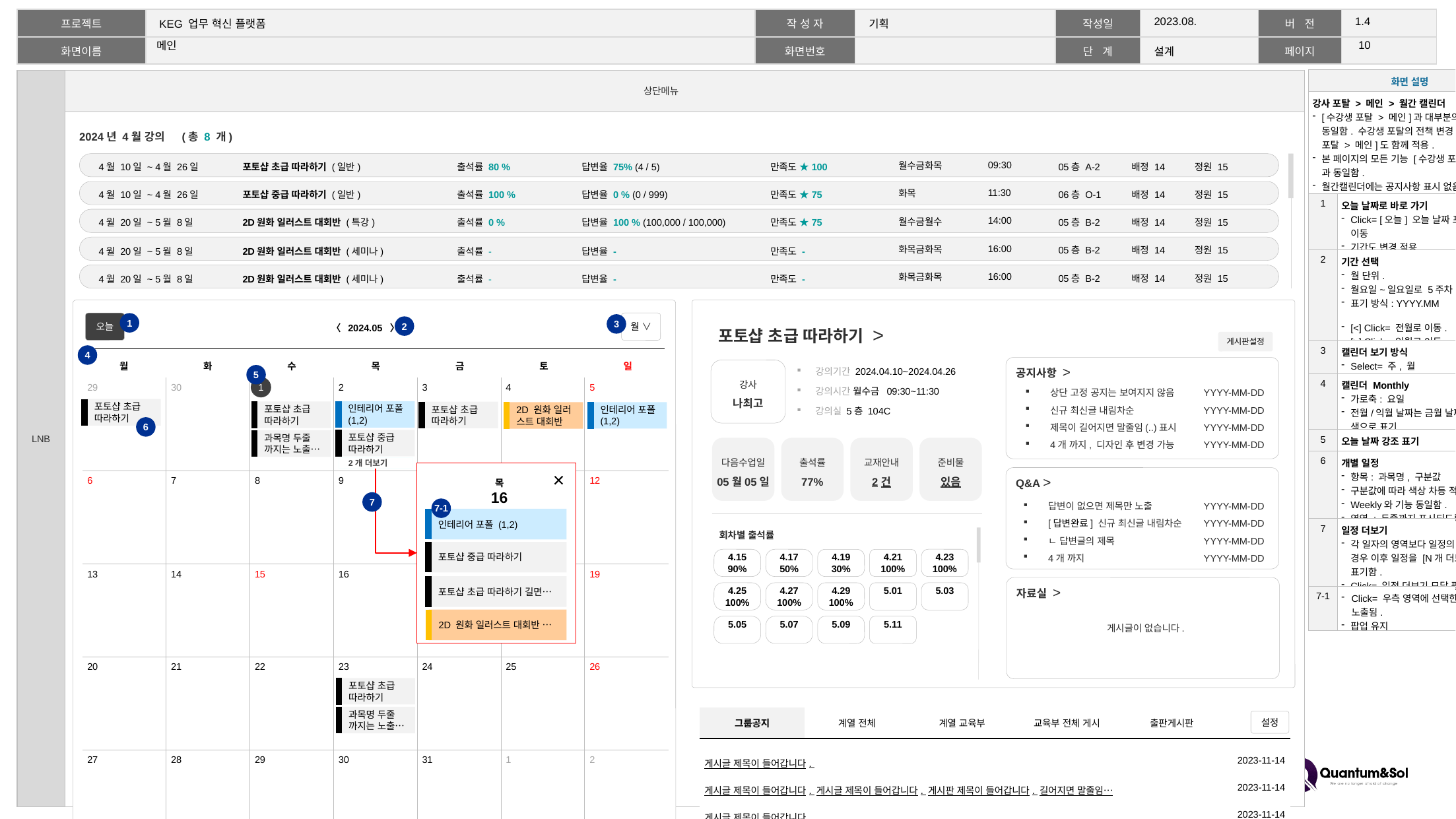

10

# 메인
| 화면 설명 |  |
| --- | --- |
| 강사 포탈 > 메인 > 월간 캘린더 [수강생 포탈 > 메인]과 대부분의 기능 동일함. 수강생 포탈의 전책 변경 시 [강사 포탈 > 메인]도 함께 적용. 본 페이지의 모든 기능 [수강생 포탈 > 메인]과 동일함. 월간캘린더에는 공지사항 표시 없음 (이벤트 표시도 없음) |  |
| 1 | 오늘 날짜로 바로 가기 Click= [오늘] 오늘 날짜 포함된 월로 이동 기간도 변경 적용 |
| 2 | 기간 선택 월 단위. 월요일~일요일로 5주차. 표기 방식: YYYY.MM [<] Click= 전월로 이동. [>] Click= 익월로 이동. |
| 3 | 캘린더 보기 방식 Select= 주, 월 |
| 4 | 캘린더 Monthly 가로축: 요일 전월/익월 날짜는 금월 날짜 보다 연한 색으로 표기. |
| 5 | 오늘 날짜 강조 표기 |
| 6 | 개별 일정 항목: 과목명, 구분값 구분값에 따라 색상 차등 적용. Weekly와 기능 동일함. 영역 : 두줄까지 표시되도록 |
| 7 | 일정 더보기 각 일자의 영역보다 일정의 개수가 많을 경우 이후 일정을 [N개 더보기]로 표기함. Click= 일정 더보기 모달 팝업. |
| 7-1 | Click= 우측 영역에 선택한 강의정보가 노출됨. 팝업 유지 |
2024년 4월 강의
(총 8 개)

| 월수금화목 | 09:30 | 05층 A-2 | 배정 14 | 정원 15 |
| --- | --- | --- | --- | --- |
| 4월 10일 ~ 4월 26일 | 포토샵 초급 따라하기 (일반) | 출석률 80 % | 답변율 75% (4 / 5) | 만족도 ★100 |
| --- | --- | --- | --- | --- |

| 4월 10일 ~ 4월 26일 | 포토샵 중급 따라하기 (일반) | 출석률 100 % | 답변율 0 % (0 / 999) | 만족도 ★75 |
| --- | --- | --- | --- | --- |
| 화목 | 11:30 | 06층 O-1 | 배정 14 | 정원 15 |
| --- | --- | --- | --- | --- |

| 월수금월수 | 14:00 | 05층 B-2 | 배정 14 | 정원 15 |
| --- | --- | --- | --- | --- |
| 4월 20일 ~ 5월 8일 | 2D원화 일러스트 대회반 (특강) | 출석률 0 % | 답변율 100 % (100,000 / 100,000) | 만족도 ★75 |
| --- | --- | --- | --- | --- |

| 화목금화목 | 16:00 | 05층 B-2 | 배정 14 | 정원 15 |
| --- | --- | --- | --- | --- |
| 4월 20일 ~ 5월 8일 | 2D원화 일러스트 대회반 (세미나) | 출석률 - | 답변율 - | 만족도 - |
| --- | --- | --- | --- | --- |

| 화목금화목 | 16:00 | 05층 B-2 | 배정 14 | 정원 15 |
| --- | --- | --- | --- | --- |
| 4월 20일 ~ 5월 8일 | 2D원화 일러스트 대회반 (세미나) | 출석률 - | 답변율 - | 만족도 - |
| --- | --- | --- | --- | --- |

오늘
월 ∨
1
3
|  | 〈 2024.05 〉 |  |
| --- | --- | --- |
2
포토샵 초급 따라하기 >
게시판설정
공지사항 >
상단 고정 공지는 보여지지 않음
신규 최신글 내림차순
제목이 길어지면 말줄임(..)표시
4개 까지, 디자인 후 변경 가능
YYYY-MM-DD
YYYY-MM-DD
YYYY-MM-DD
YYYY-MM-DD
강사
나최고
강의기간 2024.04.10~2024.04.26
강의시간 월수금  09:30~11:30
강의실 5층 104C
다음수업일
05월05일
출석률
77%
교재안내
2건
준비물
있음
Q&A >
답변이 없으면 제목만 노출
[답변완료] 신규 최신글 내림차순
ㄴ 답변글의 제목
4개 까지
YYYY-MM-DD
YYYY-MM-DD
YYYY-MM-DD
YYYY-MM-DD
회차별 출석률

4.15
90%
4.17
50%
4.19
30%
4.21
100%
4.23
100%
자료실 >
게시글이 없습니다.
4.25
100%
4.27
100%
4.29
100%
5.01

5.03

5.05

5.07

5.09

5.11

4
| 월 | 화 | 수 | 목 | 금 | 토 | 일 |
| --- | --- | --- | --- | --- | --- | --- |
5
1
| 29 |  | 30 |  | 1 |  | 2 |  | 3 |  | 4 |  | 5 |  |
| --- | --- | --- | --- | --- | --- | --- | --- | --- | --- | --- | --- | --- | --- |
|  |  |  |  |  |  |  |  |  |  |  |  |  |  |
| 6 |  | 7 |  | 8 |  | 9 |  | 10 |  | 11 |  | 12 |  |
|  |  |  |  |  |  |  |  |  |  |  |  |  |  |
| 13 |  | 14 |  | 15 |  | 16 |  | 17 |  | 18 |  | 19 |  |
|  |  |  |  |  |  |  |  |  |  |  |  |  |  |
| 20 |  | 21 |  | 22 |  | 23 |  | 24 |  | 25 |  | 26 |  |
|  |  |  |  |  |  |  |  |  |  |  |  |  |  |
| 27 |  | 28 |  | 29 |  | 30 |  | 31 |  | 1 |  | 2 |  |
|  |  |  |  |  |  |  |  |  |  |  |  |  |  |
포토샵 초급 따라하기
인테리어 포폴 (1,2)
포토샵 초급 따라하기
포토샵 초급 따라하기
인테리어 포폴 (1,2)
2D 원화 일러 스트 대회반
포토샵 중급 따라하기
과목명 두줄 까지는 노출…
포토샵 초급 따라하기
과목명 두줄 까지는 노출…
6
2개 더보기

| 목 16 |
| --- |
7
7-1
인테리어 포폴 (1,2)
포토샵 중급 따라하기
포토샵 초급 따라하기 길면…
2D 원화 일러스트 대회반 …
| 그룹공지 | 계열 전체 | 계열 교육부 | 교육부 전체 게시 | 출판게시판 |  |
| --- | --- | --- | --- | --- | --- |
설정
| 게시글 제목이 들어갑니다. | 2023-11-14 |
| --- | --- |
| 게시글 제목이 들어갑니다. 게시글 제목이 들어갑니다. 게시판 제목이 들어갑니다. 길어지면 말줄임… | 2023-11-14 |
| 게시글 제목이 들어갑니다. | 2023-11-14 |
| 게시글 제목이 들어갑니다. | 2023-11-14 |
| 게시글 제목이 들어갑니다. | 2023-11-14 |